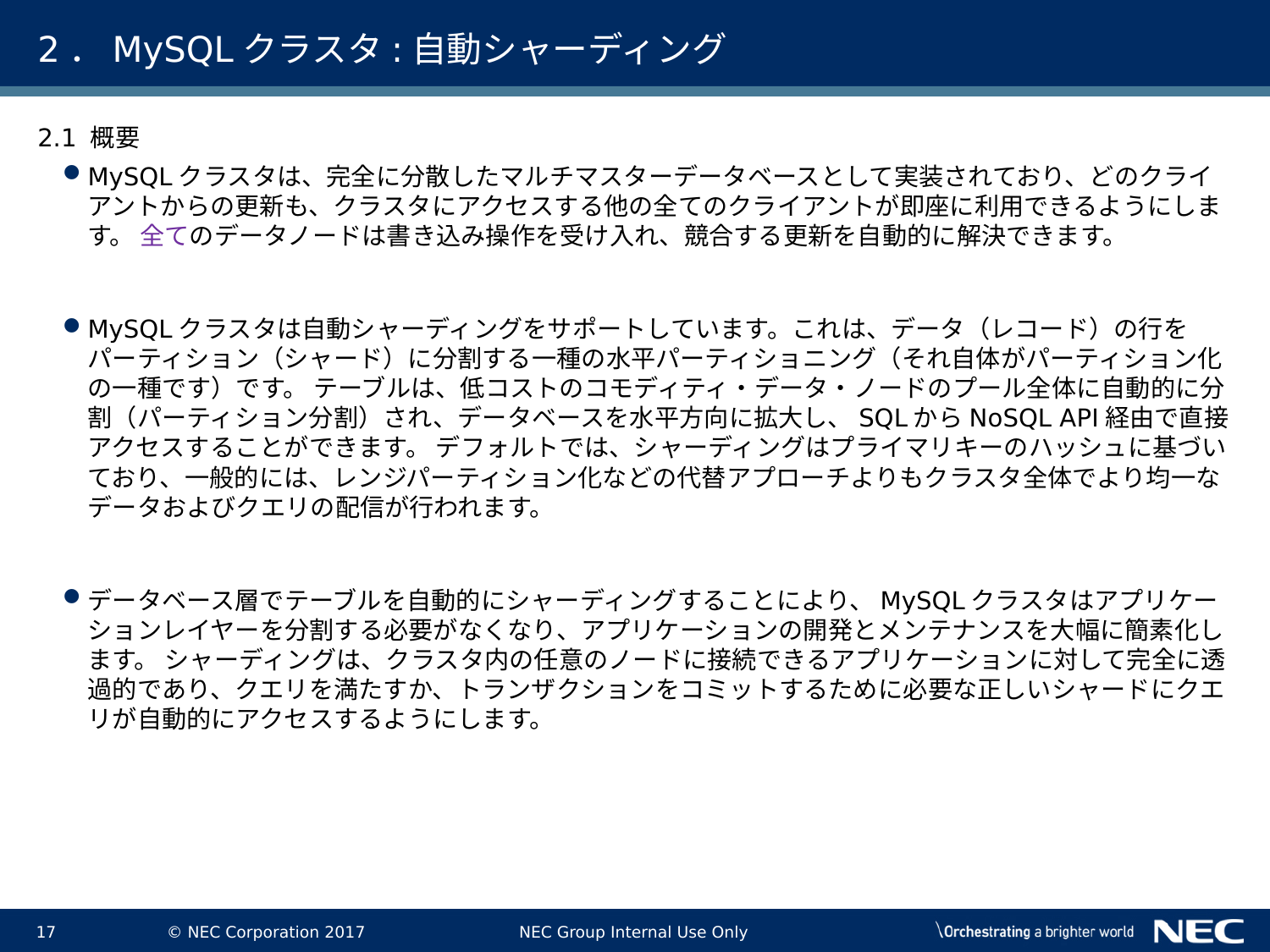

# 2．MySQLクラスタ:自動シャーディング
2.1 概要
MySQLクラスタは、完全に分散したマルチマスターデータベースとして実装されており、どのクライアントからの更新も、クラスタにアクセスする他の全てのクライアントが即座に利用できるようにします。 全てのデータノードは書き込み操作を受け入れ、競合する更新を自動的に解決できます。

MySQLクラスタは自動シャーディングをサポートしています。これは、データ（レコード）の行をパーティション（シャード）に分割する一種の水平パーティショニング（それ自体がパーティション化の一種です）です。 テーブルは、低コストのコモディティ・データ・ノードのプール全体に自動的に分割（パーティション分割）され、データベースを水平方向に拡大し、SQLからNoSQL API経由で直接アクセスすることができます。 デフォルトでは、シャーディングはプライマリキーのハッシュに基づいており、一般的には、レンジパーティション化などの代替アプローチよりもクラスタ全体でより均一なデータおよびクエリの配信が行われます。

データベース層でテーブルを自動的にシャーディングすることにより、MySQLクラスタはアプリケーションレイヤーを分割する必要がなくなり、アプリケーションの開発とメンテナンスを大幅に簡素化します。 シャーディングは、クラスタ内の任意のノードに接続できるアプリケーションに対して完全に透過的であり、クエリを満たすか、トランザクションをコミットするために必要な正しいシャードにクエリが自動的にアクセスするようにします。